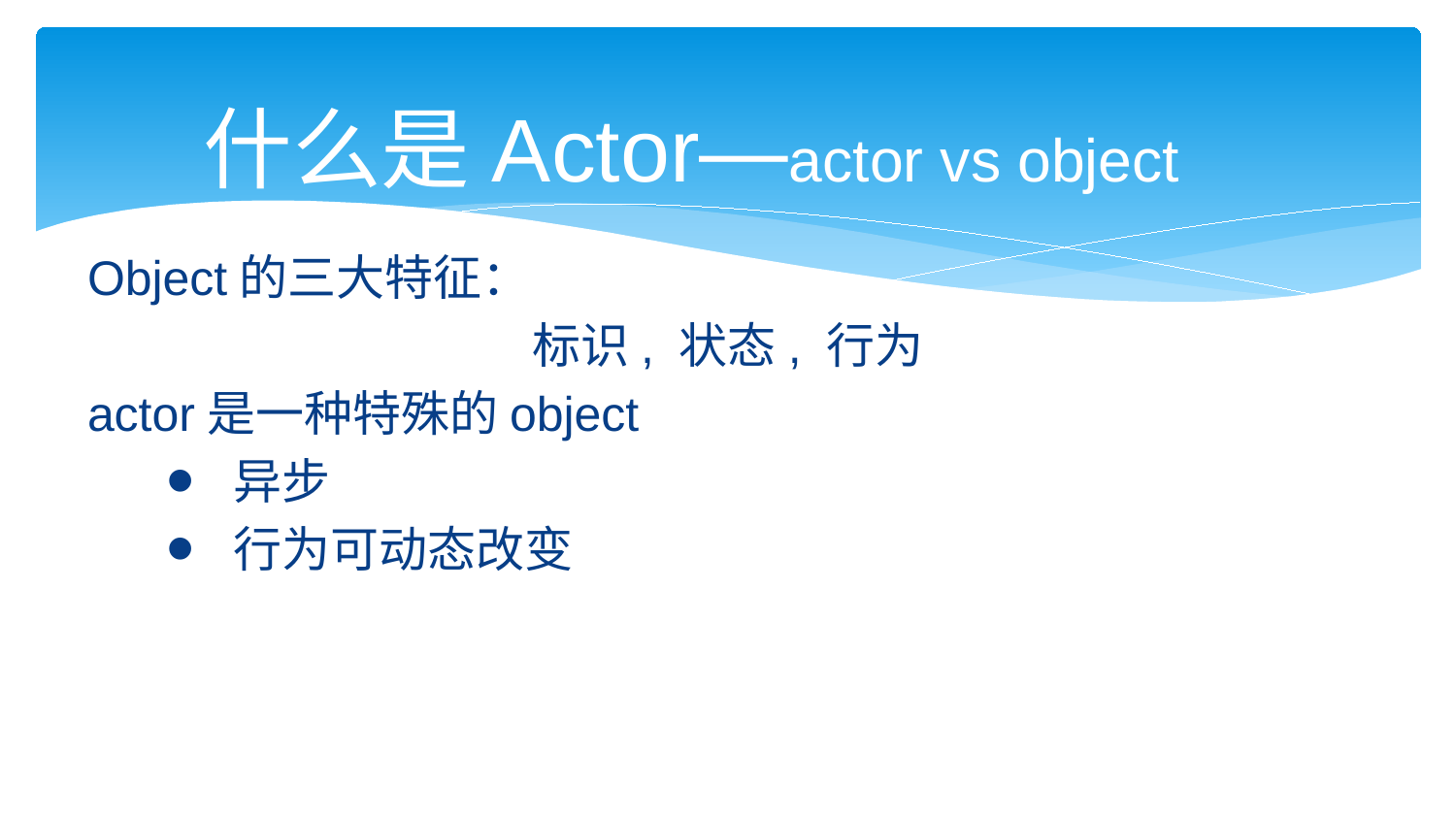

# 什么是Actor—actor vs object
Object的三大特征：
标识, 状态, 行为
actor是一种特殊的object
异步
行为可动态改变